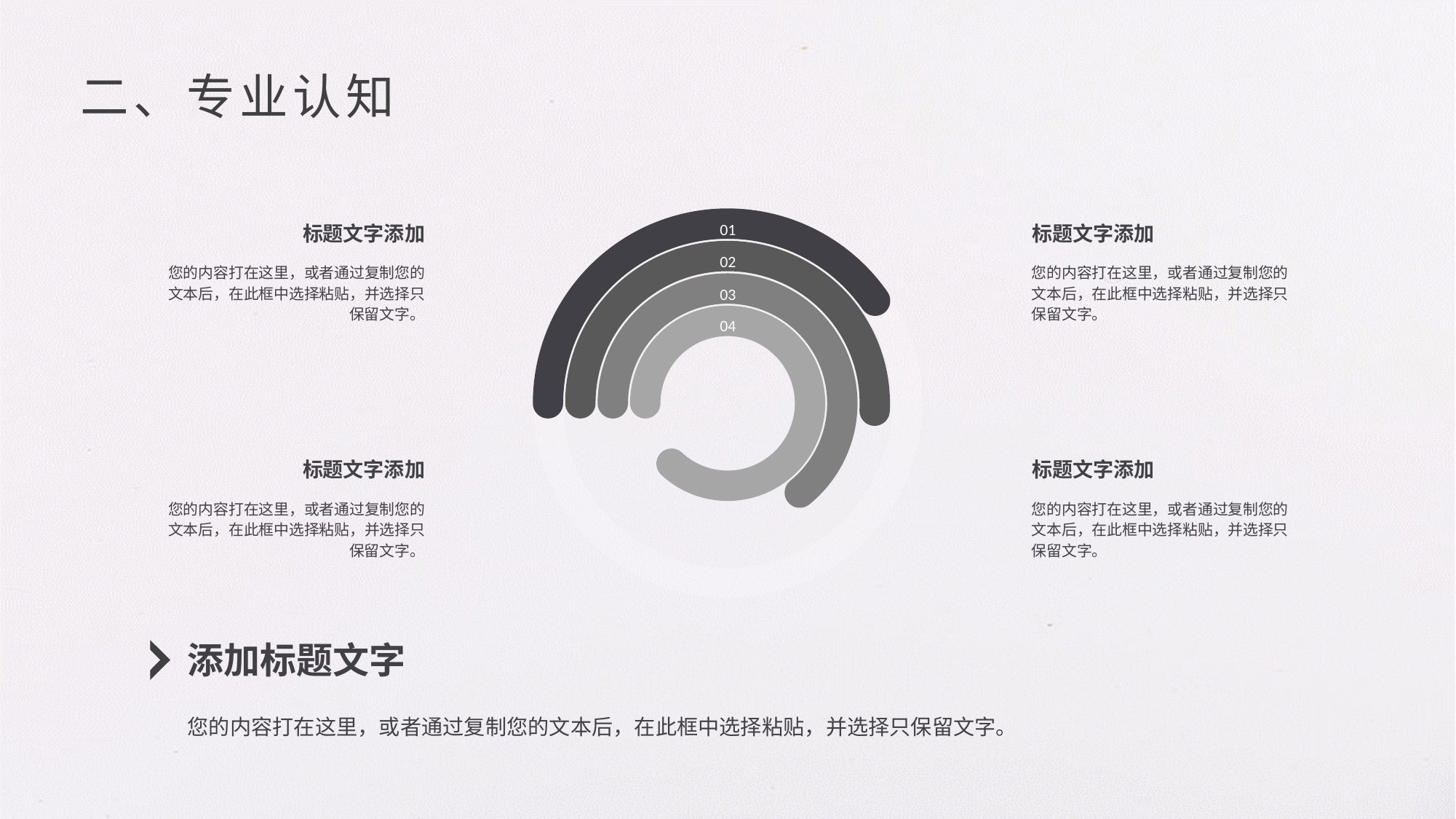

二、专业认知
01

02

03

04

标题文字添加
您的内容打在这里，或者通过复制您的文本后，在此框中选择粘贴，并选择只保留文字。
标题文字添加
您的内容打在这里，或者通过复制您的文本后，在此框中选择粘贴，并选择只保留文字。
标题文字添加
您的内容打在这里，或者通过复制您的文本后，在此框中选择粘贴，并选择只保留文字。
标题文字添加
您的内容打在这里，或者通过复制您的文本后，在此框中选择粘贴，并选择只保留文字。
添加标题文字

您的内容打在这里，或者通过复制您的文本后，在此框中选择粘贴，并选择只保留文字。